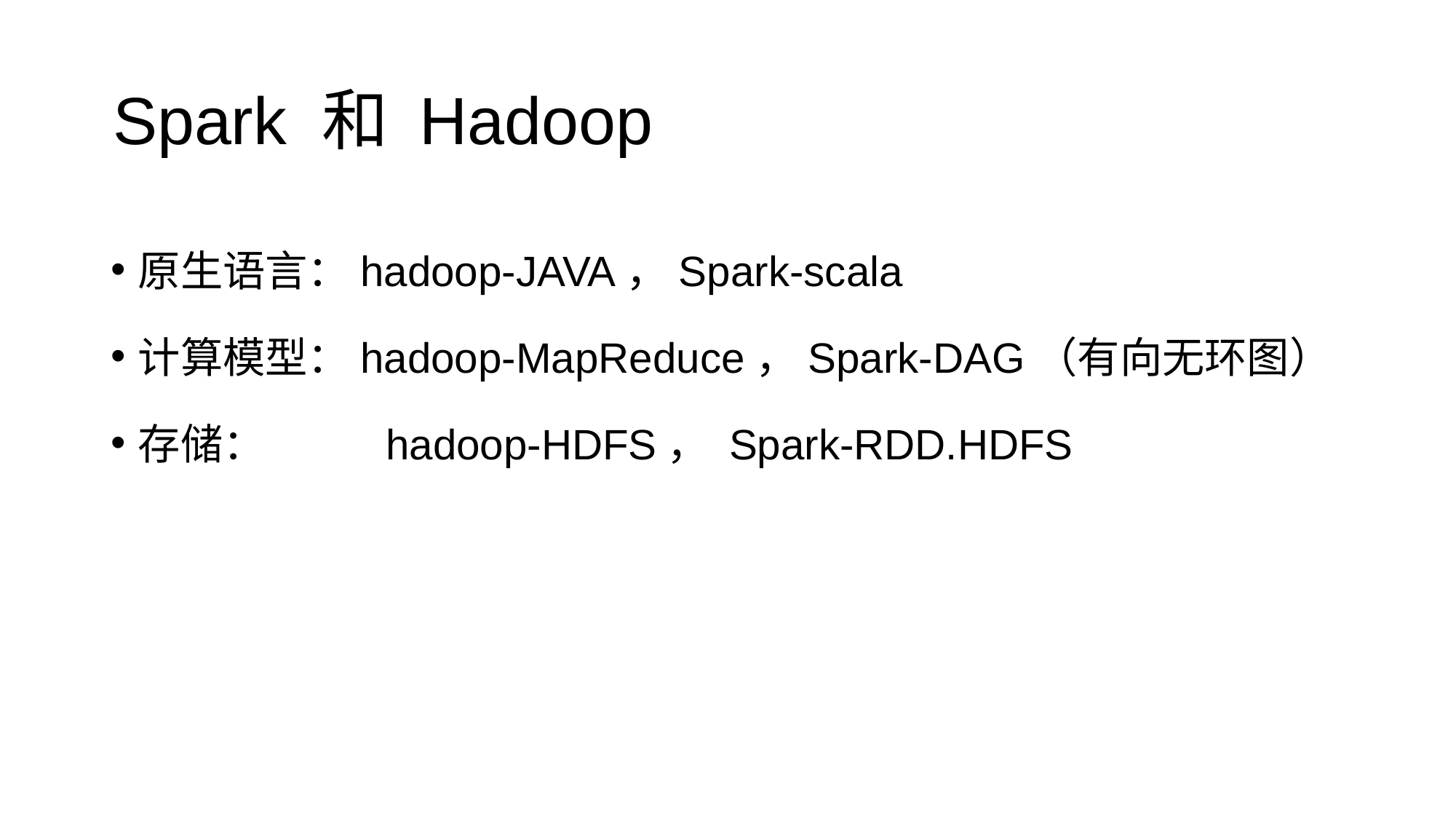

# Spark 和 Hadoop
原生语言：hadoop-JAVA，Spark-scala
计算模型：hadoop-MapReduce，Spark-DAG（有向无环图）
存储：	  hadoop-HDFS， Spark-RDD.HDFS